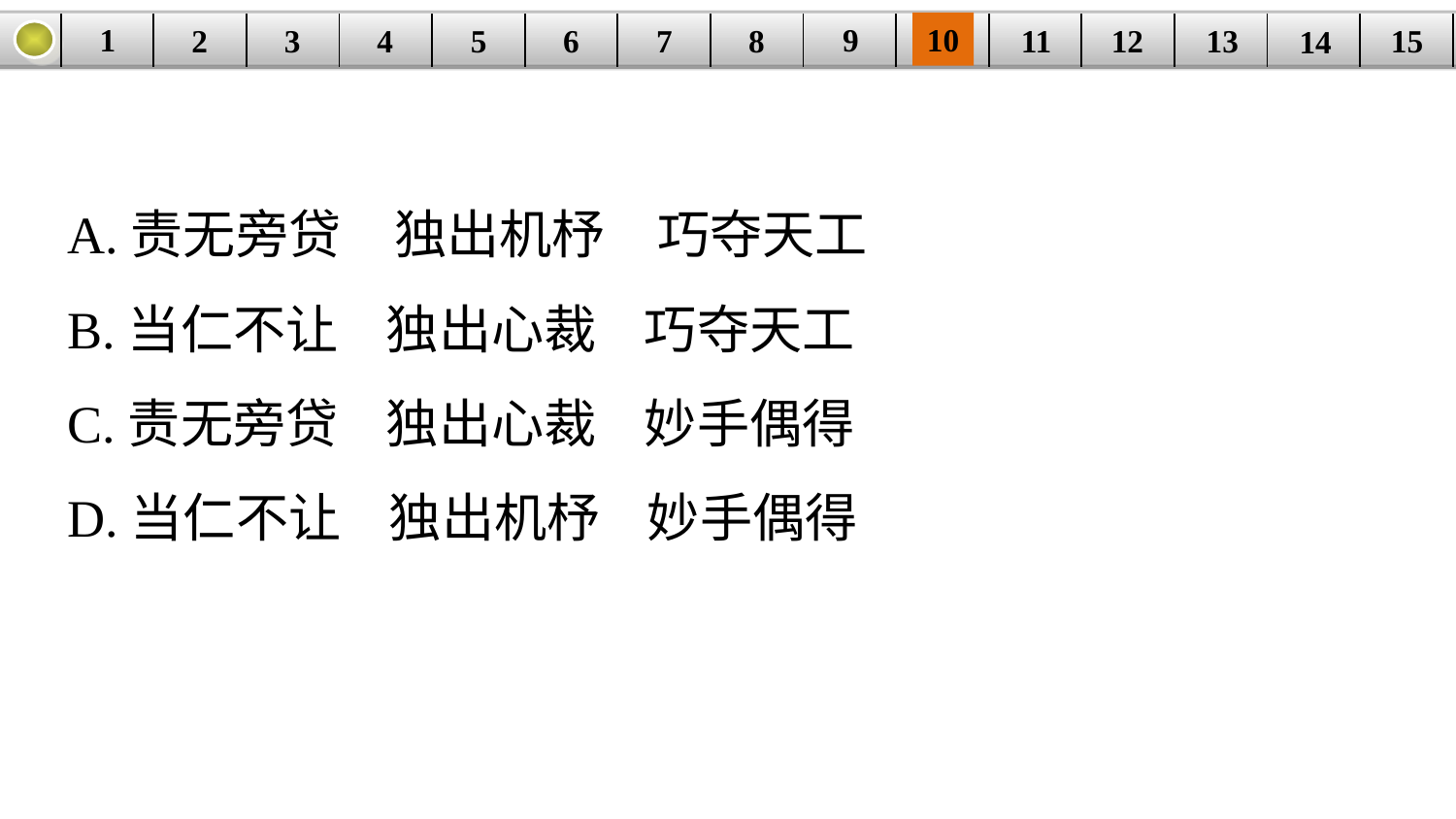

9
10
1
3
4
5
6
8
11
2
12
15
|  |  |  |  |  |  |  |  |  |  |  |  |  |  |  |
| --- | --- | --- | --- | --- | --- | --- | --- | --- | --- | --- | --- | --- | --- | --- |
7
13
14

A.责无旁贷　独出机杼　巧夺天工
B.当仁不让    独出心裁    巧夺天工
C.责无旁贷    独出心裁    妙手偶得
D.当仁不让    独出机杼    妙手偶得